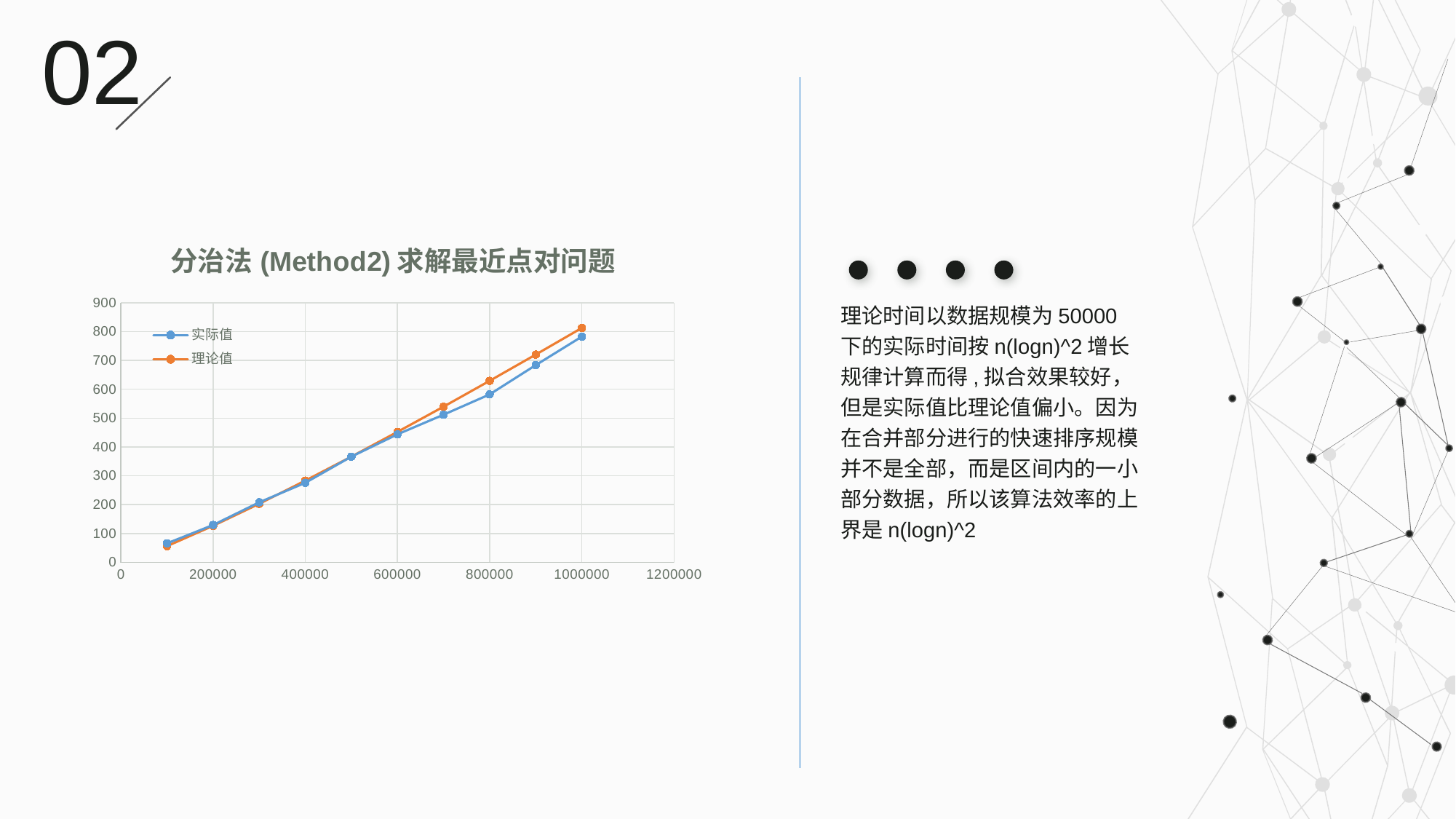

02

### Chart: 分治法(Method2)求解最近点对问题

| Category |  |  |
|---|---|---|

理论时间以数据规模为50000下的实际时间按n(logn)^2增长规律计算而得,拟合效果较好，但是实际值比理论值偏小。因为在合并部分进行的快速排序规模并不是全部，而是区间内的一小部分数据，所以该算法效率的上界是n(logn)^2